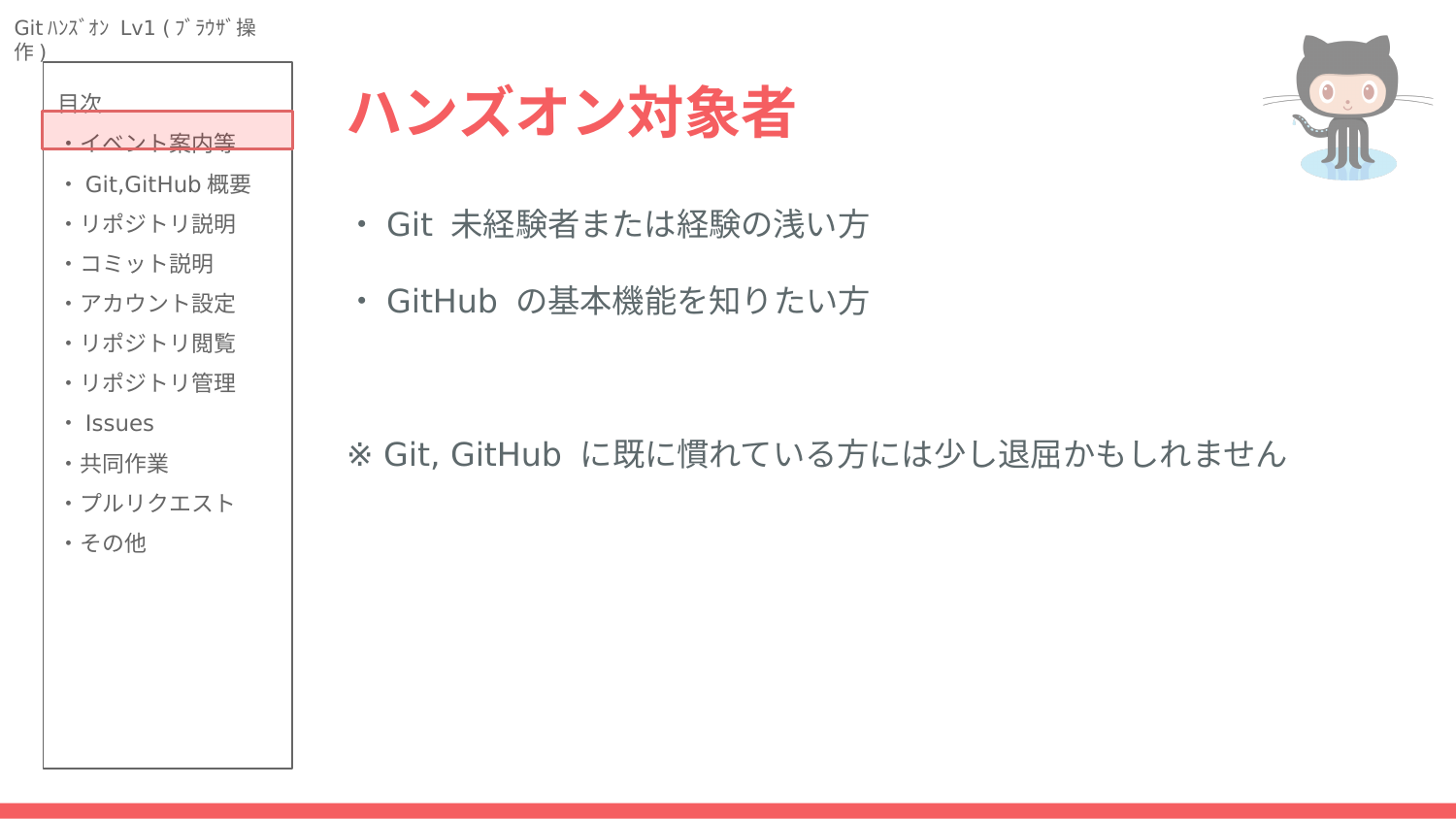

# ハンズオン対象者

・Git 未経験者または経験の浅い方
・GitHub の基本機能を知りたい方

※ Git, GitHub に既に慣れている方には少し退屈かもしれません